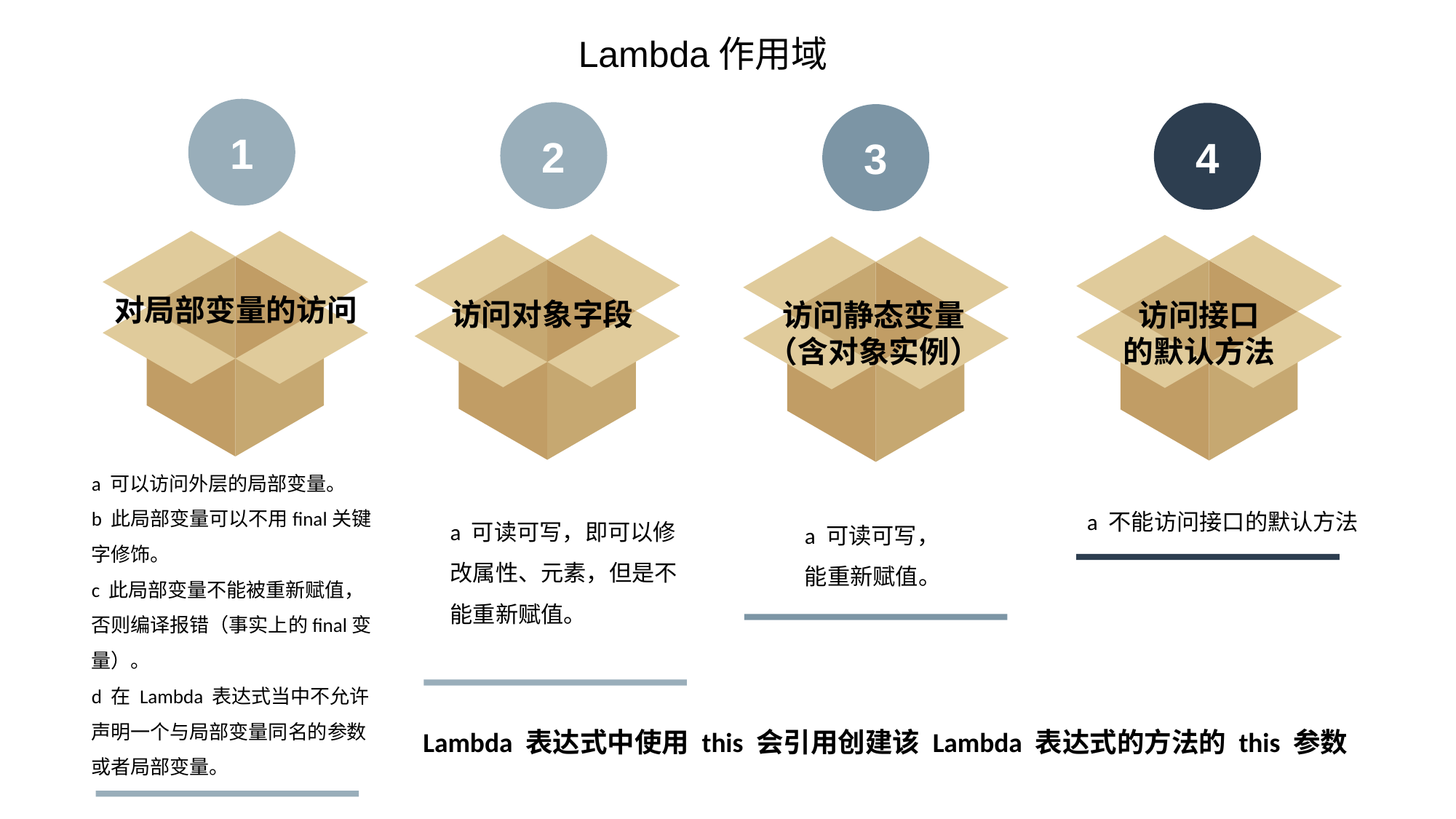

Lambda作用域
1
2
4
3

对局部变量的访问
访问对象字段
访问静态变量
（含对象实例）

访问接口
的默认方法

a 可以访问外层的局部变量。
b 此局部变量可以不用final关键字修饰。
c 此局部变量不能被重新赋值，否则编译报错（事实上的final变量）。
d 在 Lambda 表达式当中不允许声明一个与局部变量同名的参数或者局部变量。
a 可读可写，即可以修改属性、元素，但是不能重新赋值。
a 不能访问接口的默认方法
a 可读可写，能重新赋值。

Lambda 表达式中使用 this 会引用创建该 Lambda 表达式的方法的 this 参数